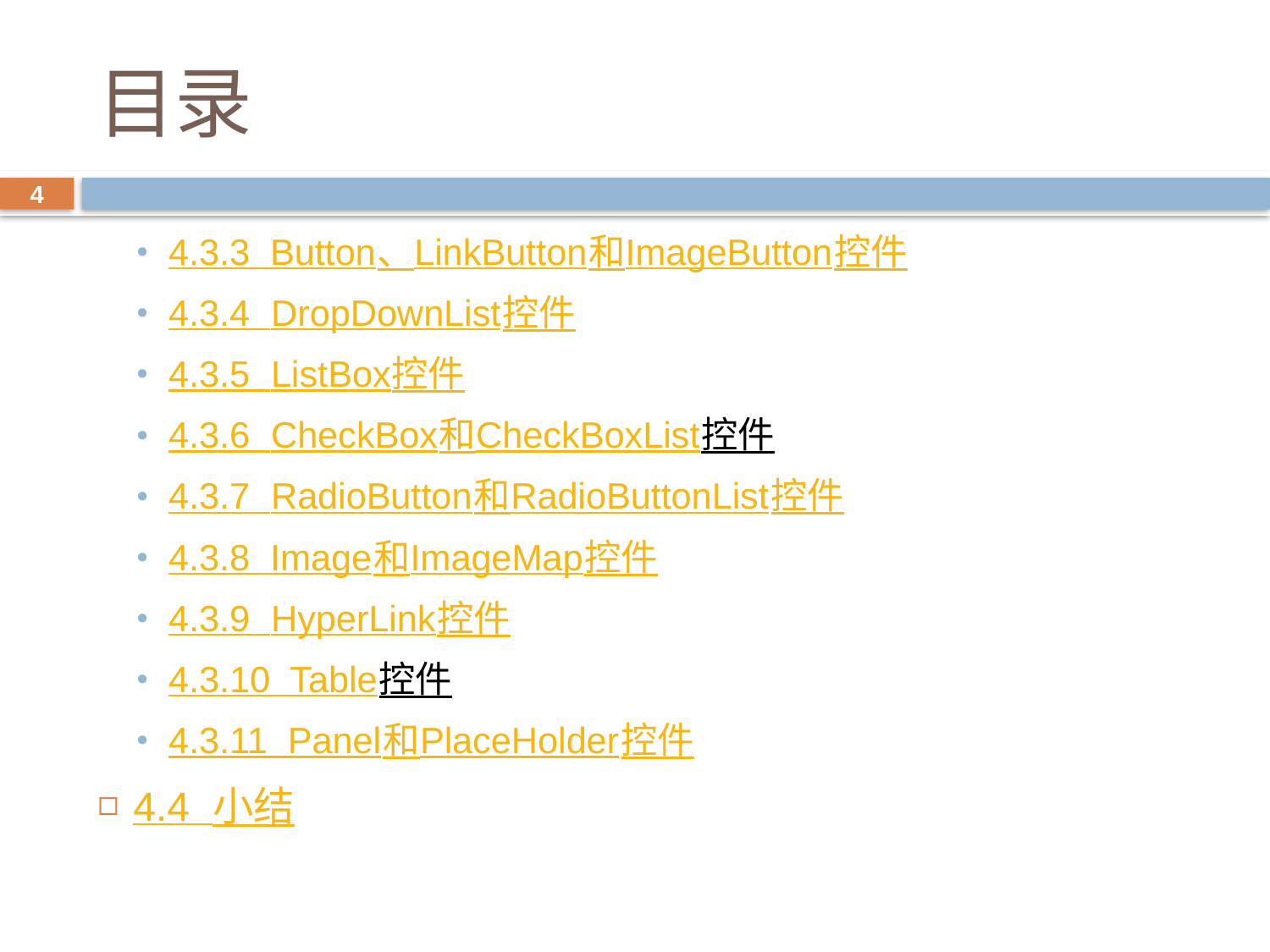

# 目录
4
4.3.3  Button、LinkButton和ImageButton控件
4.3.4  DropDownList控件
4.3.5  ListBox控件
4.3.6  CheckBox和CheckBoxList控件
4.3.7  RadioButton和RadioButtonList控件
4.3.8  Image和ImageMap控件
4.3.9  HyperLink控件
4.3.10  Table控件
4.3.11  Panel和PlaceHolder控件
4.4  小结